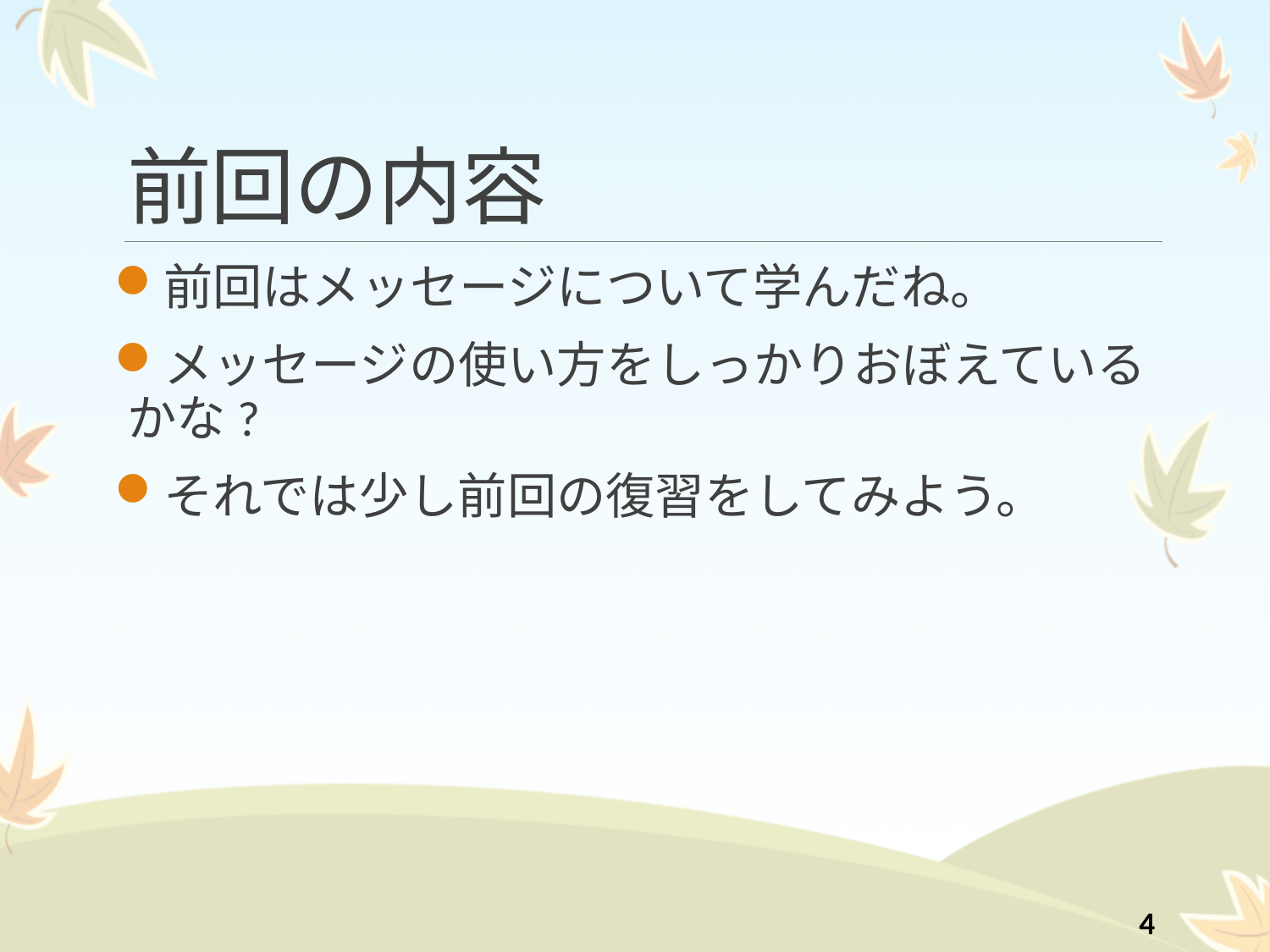

# 前回の内容
前回はメッセージについて学んだね。
メッセージの使い方をしっかりおぼえているかな?
それでは少し前回の復習をしてみよう。
4